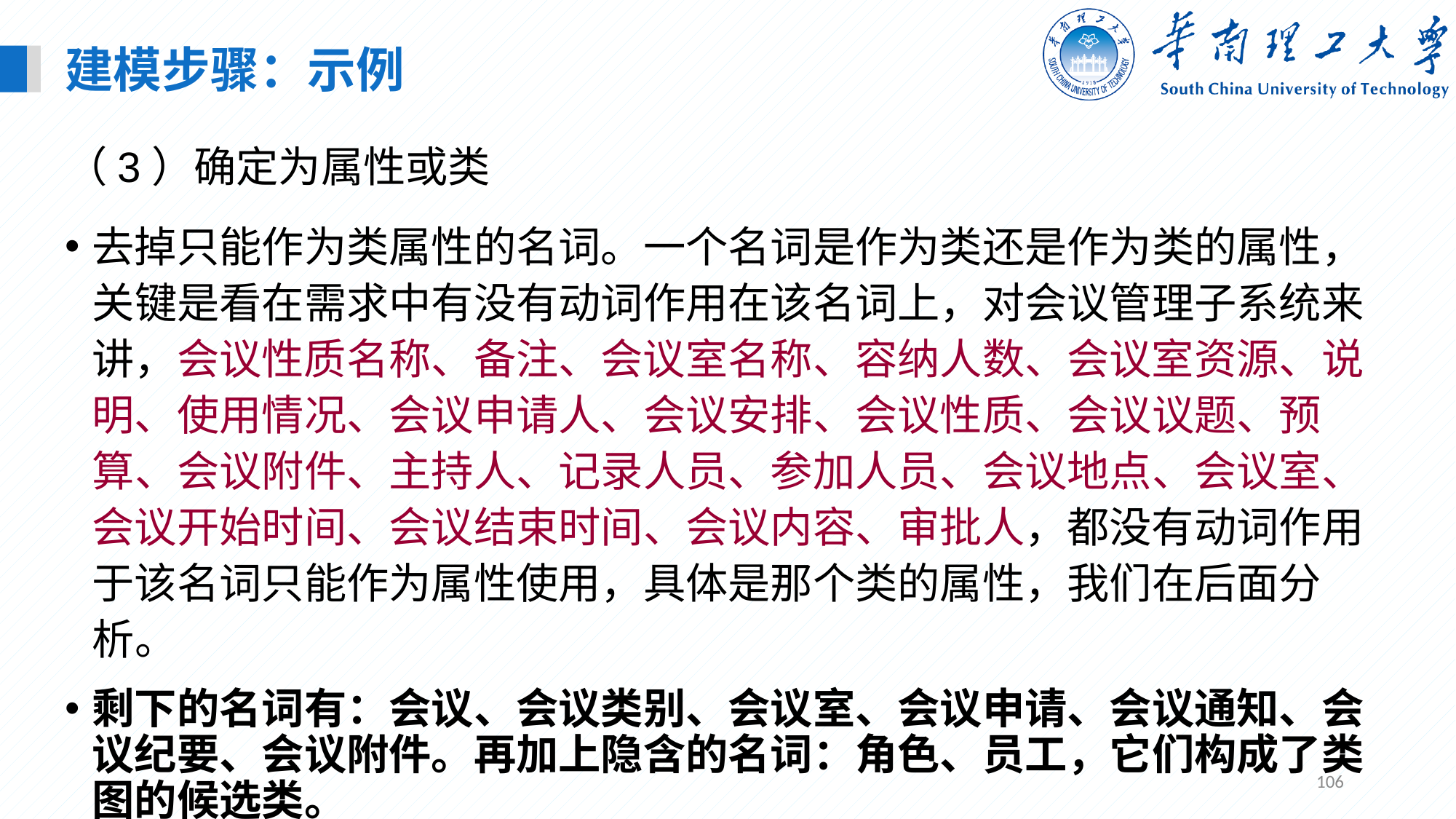

建模步骤：示例
（3）确定为属性或类
去掉只能作为类属性的名词。一个名词是作为类还是作为类的属性，关键是看在需求中有没有动词作用在该名词上，对会议管理子系统来讲，会议性质名称、备注、会议室名称、容纳人数、会议室资源、说明、使用情况、会议申请人、会议安排、会议性质、会议议题、预算、会议附件、主持人、记录人员、参加人员、会议地点、会议室、会议开始时间、会议结束时间、会议内容、审批人，都没有动词作用于该名词只能作为属性使用，具体是那个类的属性，我们在后面分析。
剩下的名词有：会议、会议类别、会议室、会议申请、会议通知、会议纪要、会议附件。再加上隐含的名词：角色、员工，它们构成了类图的候选类。
106